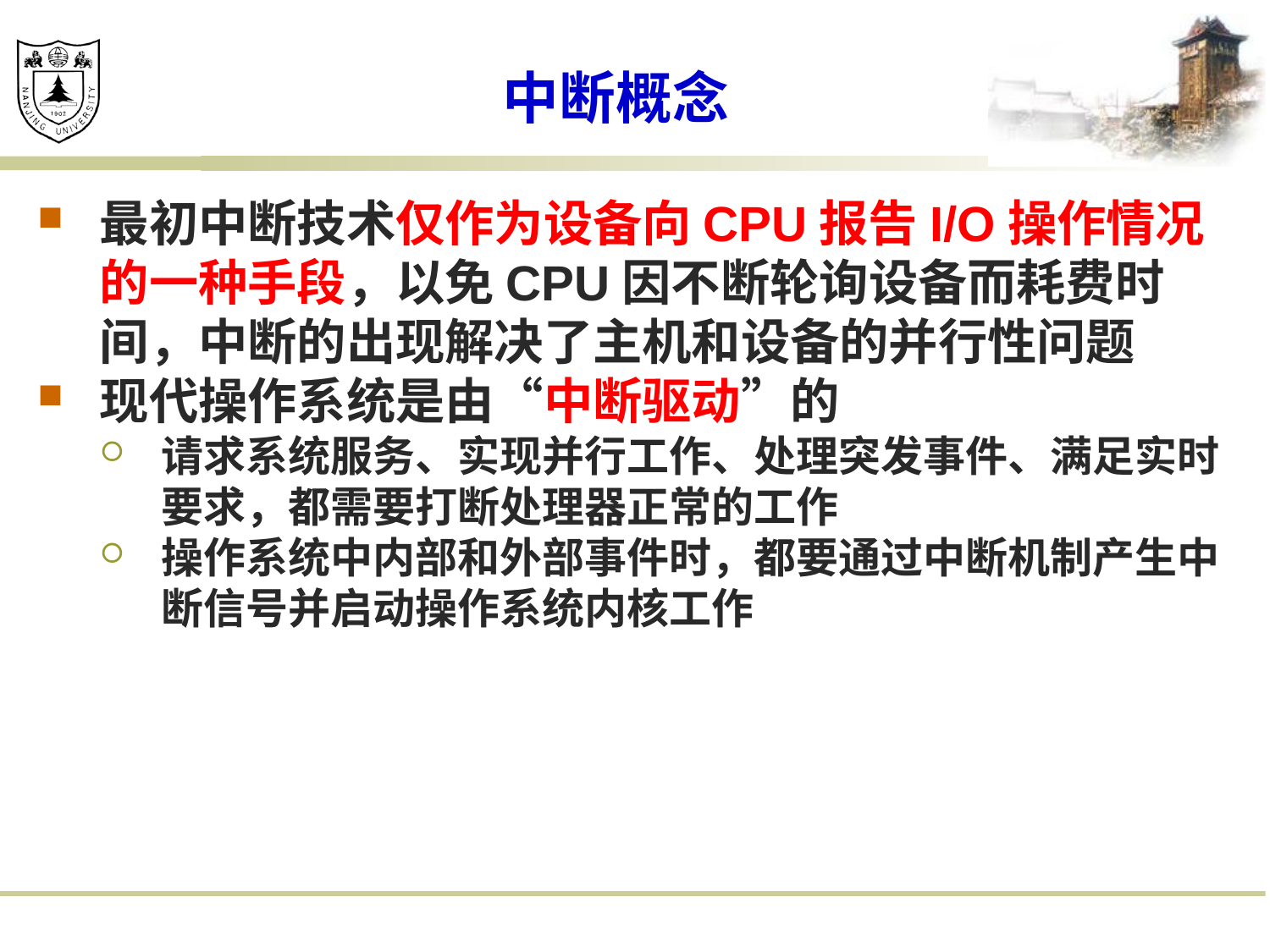

# 中断概念
最初中断技术仅作为设备向CPU报告I/O操作情况的一种手段，以免CPU因不断轮询设备而耗费时间，中断的出现解决了主机和设备的并行性问题
现代操作系统是由“中断驱动”的
请求系统服务、实现并行工作、处理突发事件、满足实时要求，都需要打断处理器正常的工作
操作系统中内部和外部事件时，都要通过中断机制产生中断信号并启动操作系统内核工作

16